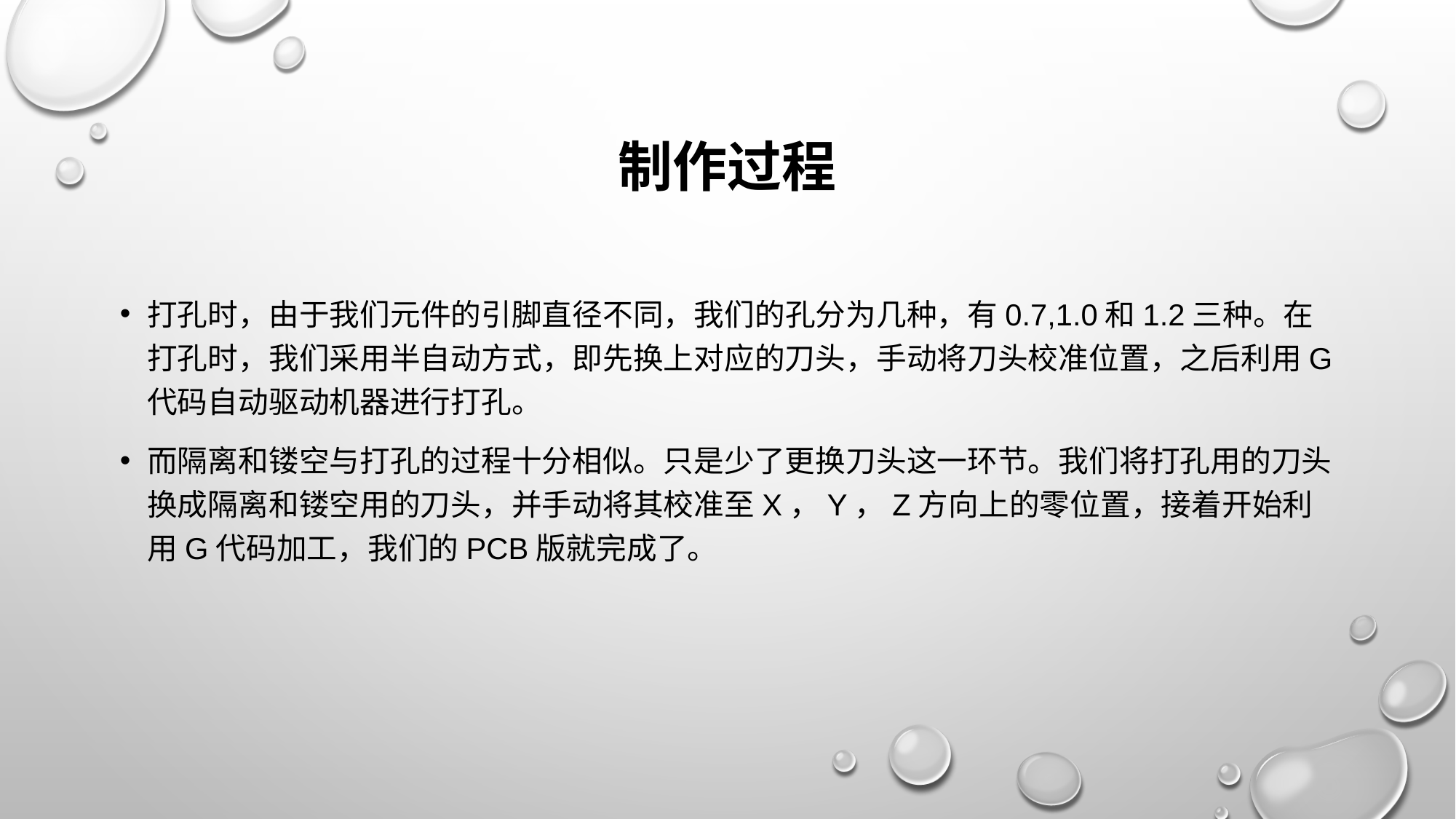

# 制作过程
打孔时，由于我们元件的引脚直径不同，我们的孔分为几种，有0.7,1.0和1.2三种。在打孔时，我们采用半自动方式，即先换上对应的刀头，手动将刀头校准位置，之后利用G代码自动驱动机器进行打孔。
而隔离和镂空与打孔的过程十分相似。只是少了更换刀头这一环节。我们将打孔用的刀头换成隔离和镂空用的刀头，并手动将其校准至x，y，z方向上的零位置，接着开始利用G代码加工，我们的PCB版就完成了。